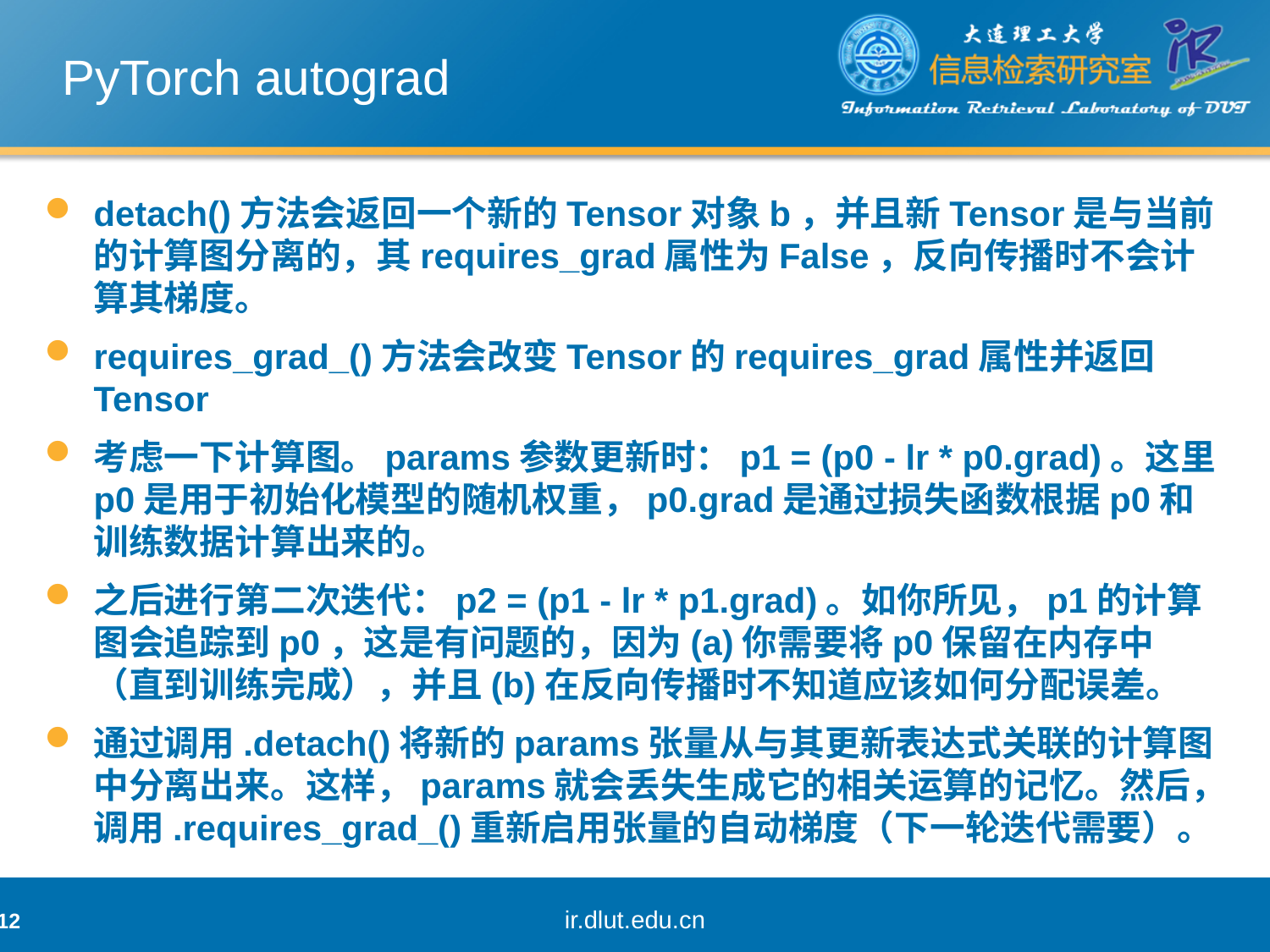

# PyTorch autograd
detach()方法会返回一个新的Tensor对象b，并且新Tensor是与当前的计算图分离的，其requires_grad属性为False，反向传播时不会计算其梯度。
requires_grad_()方法会改变Tensor的requires_grad属性并返回Tensor
考虑一下计算图。params参数更新时：p1 = (p0 - lr * p0.grad)。这里p0是用于初始化模型的随机权重，p0.grad是通过损失函数根据p0和训练数据计算出来的。
之后进行第二次迭代：p2 = (p1 - lr * p1.grad)。如你所见，p1的计算图会追踪到p0，这是有问题的，因为(a)你需要将p0保留在内存中（直到训练完成），并且(b)在反向传播时不知道应该如何分配误差。
通过调用.detach()将新的params张量从与其更新表达式关联的计算图中分离出来。这样，params就会丢失生成它的相关运算的记忆。然后，调用.requires_grad_()重新启用张量的自动梯度（下一轮迭代需要）。
12